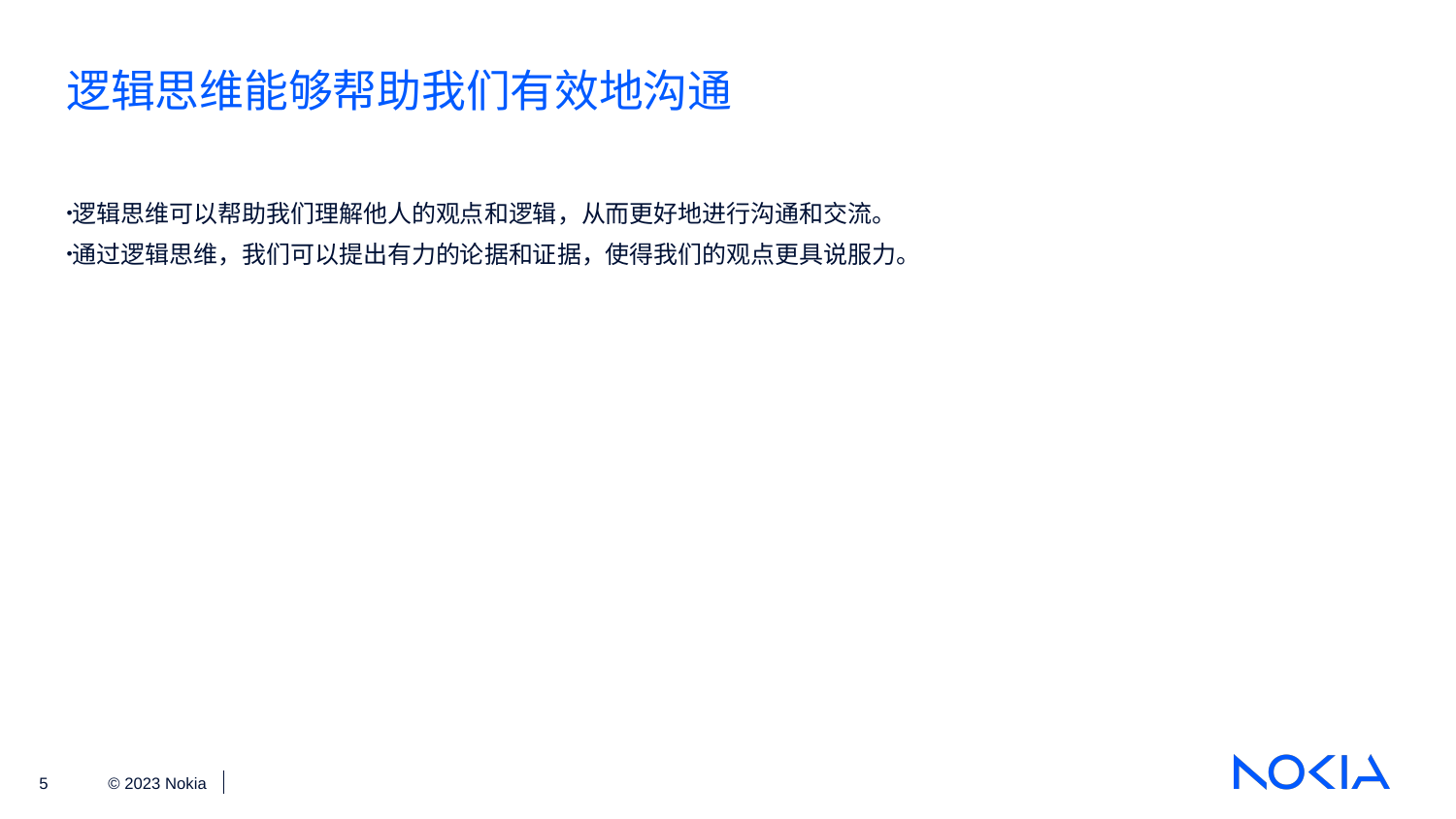

逻辑思维能够帮助我们有效地沟通

逻辑思维可以帮助我们理解他人的观点和逻辑，从而更好地进行沟通和交流。
通过逻辑思维，我们可以提出有力的论据和证据，使得我们的观点更具说服力。